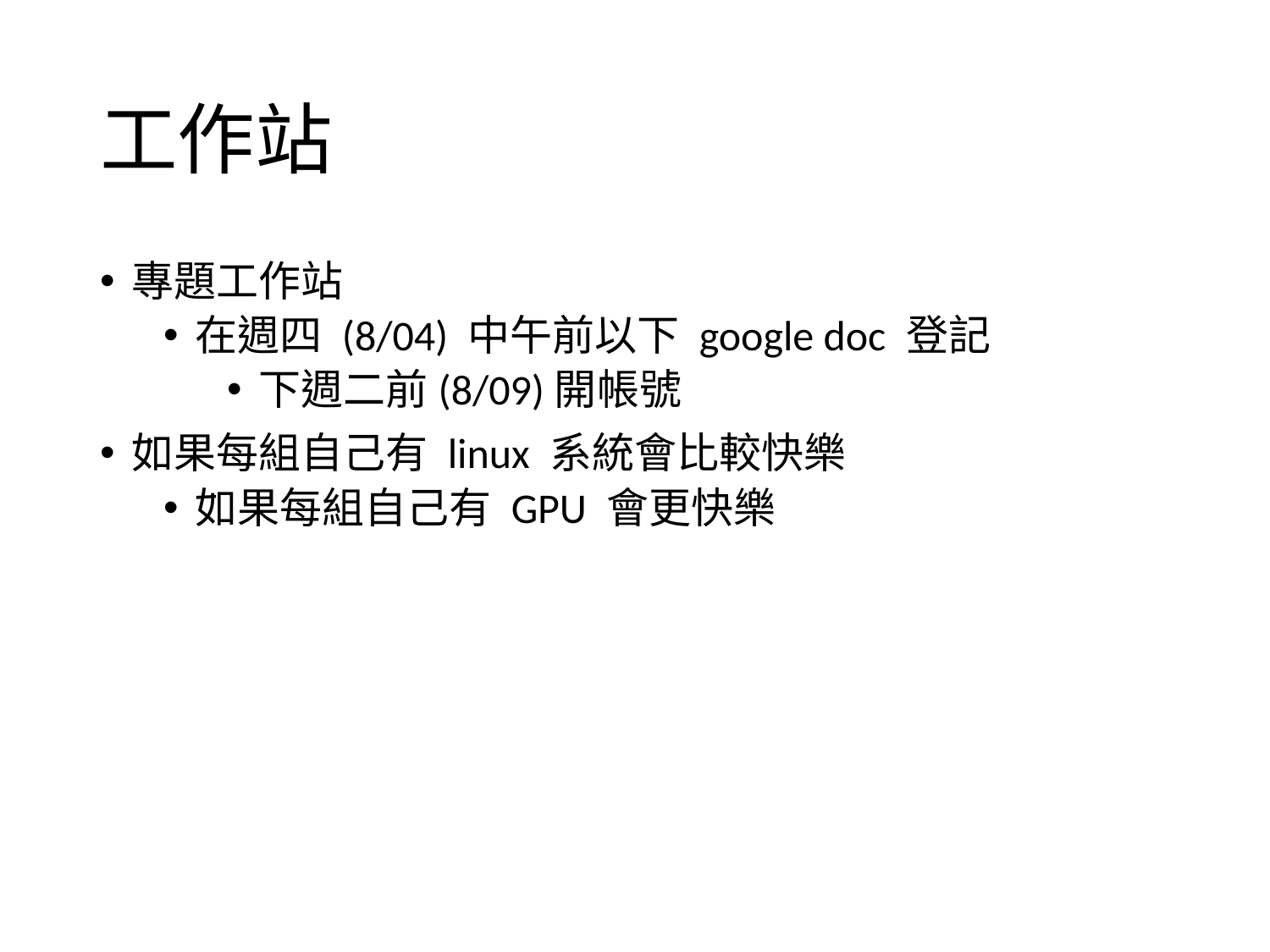

# 工作站
專題工作站
在週四 (8/04) 中午前以下 google doc 登記
下週二前(8/09)開帳號
如果每組自己有 linux 系統會比較快樂
如果每組自己有 GPU 會更快樂